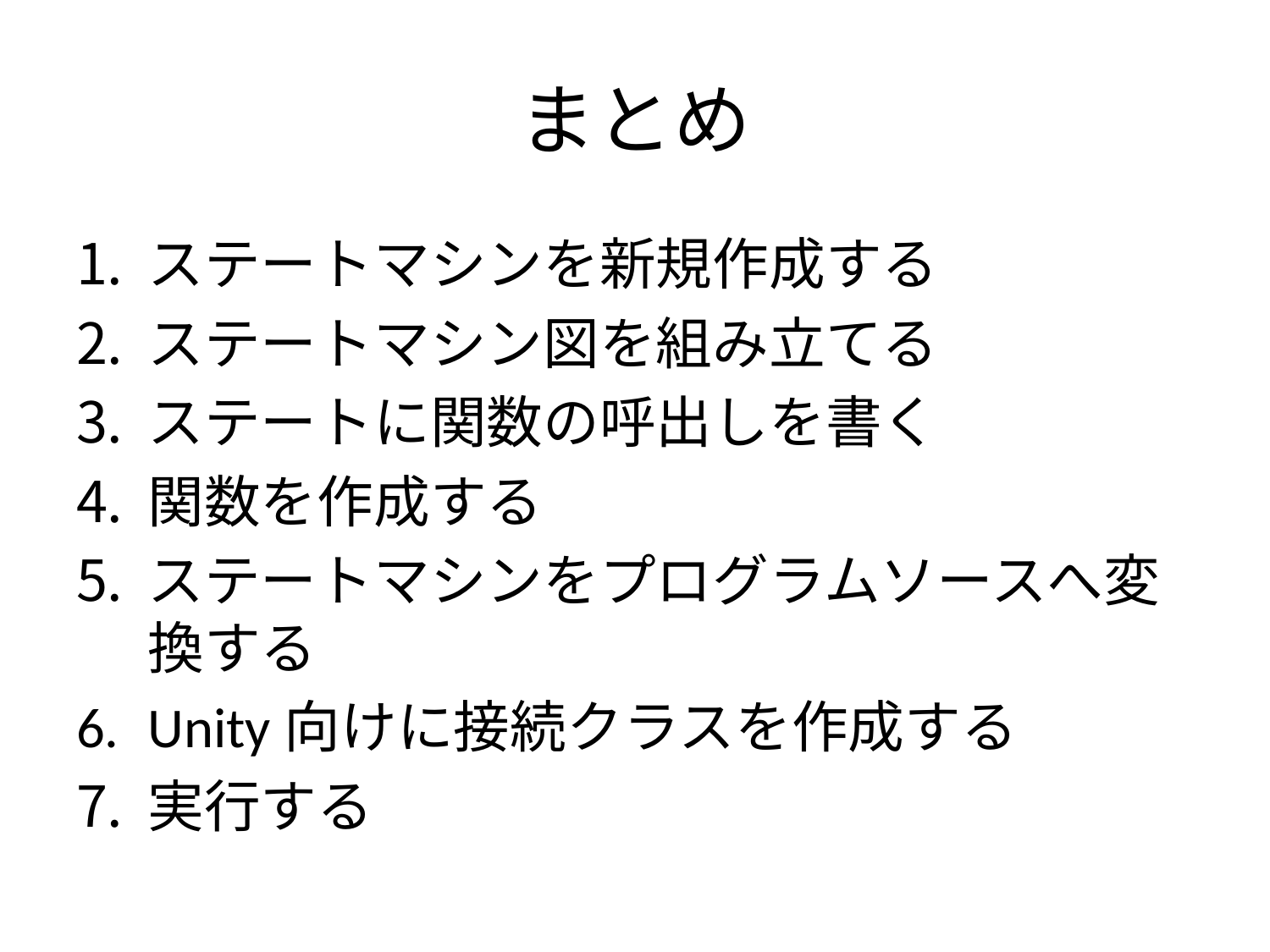

# まとめ
ステートマシンを新規作成する
ステートマシン図を組み立てる
ステートに関数の呼出しを書く
関数を作成する
ステートマシンをプログラムソースへ変換する
Unity向けに接続クラスを作成する
実行する